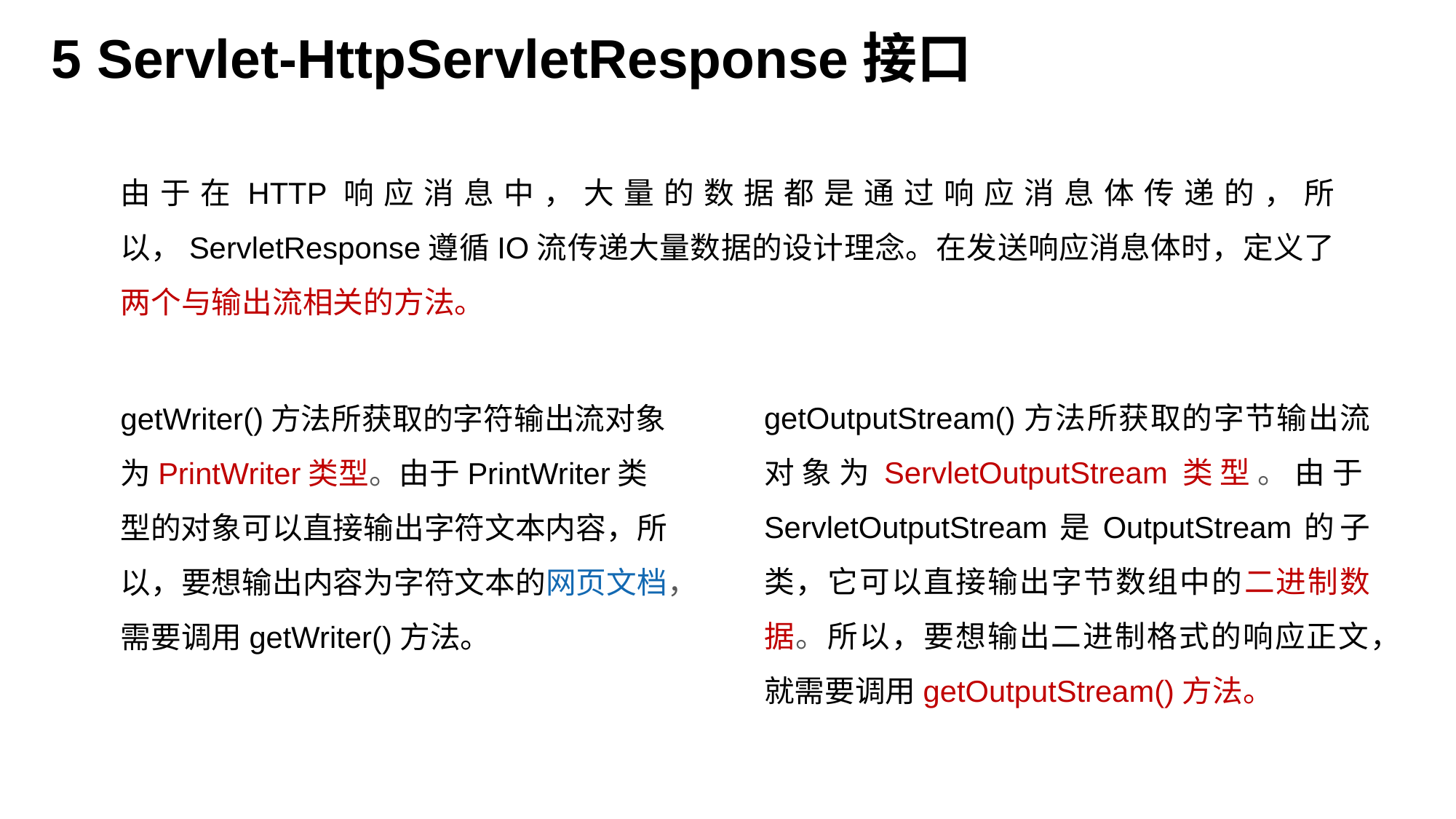

5 Servlet-HttpServletResponse接口
由于在HTTP响应消息中，大量的数据都是通过响应消息体传递的，所以，ServletResponse遵循IO流传递大量数据的设计理念。在发送响应消息体时，定义了两个与输出流相关的方法。
getOutputStream()方法所获取的字节输出流对象为ServletOutputStream类型。由于ServletOutputStream是OutputStream的子类，它可以直接输出字节数组中的二进制数据。所以，要想输出二进制格式的响应正文，就需要调用getOutputStream()方法。
getWriter()方法所获取的字符输出流对象为PrintWriter类型。由于PrintWriter类型的对象可以直接输出字符文本内容，所以，要想输出内容为字符文本的网页文档，需要调用getWriter()方法。